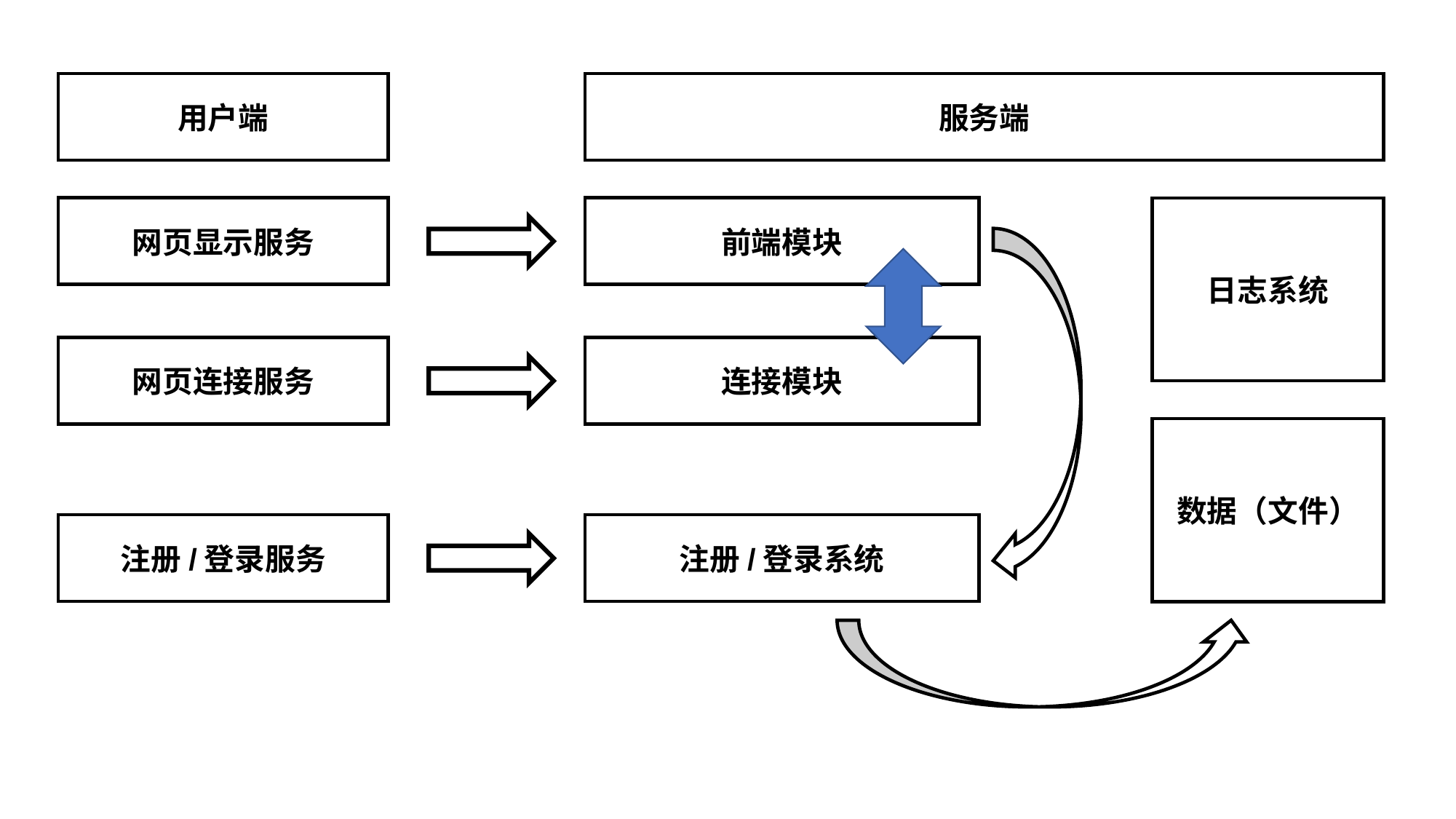

用户端
服务端
前端模块
日志系统
网页显示服务

网页连接服务
连接模块

数据（文件）
注册/登录服务
注册/登录系统